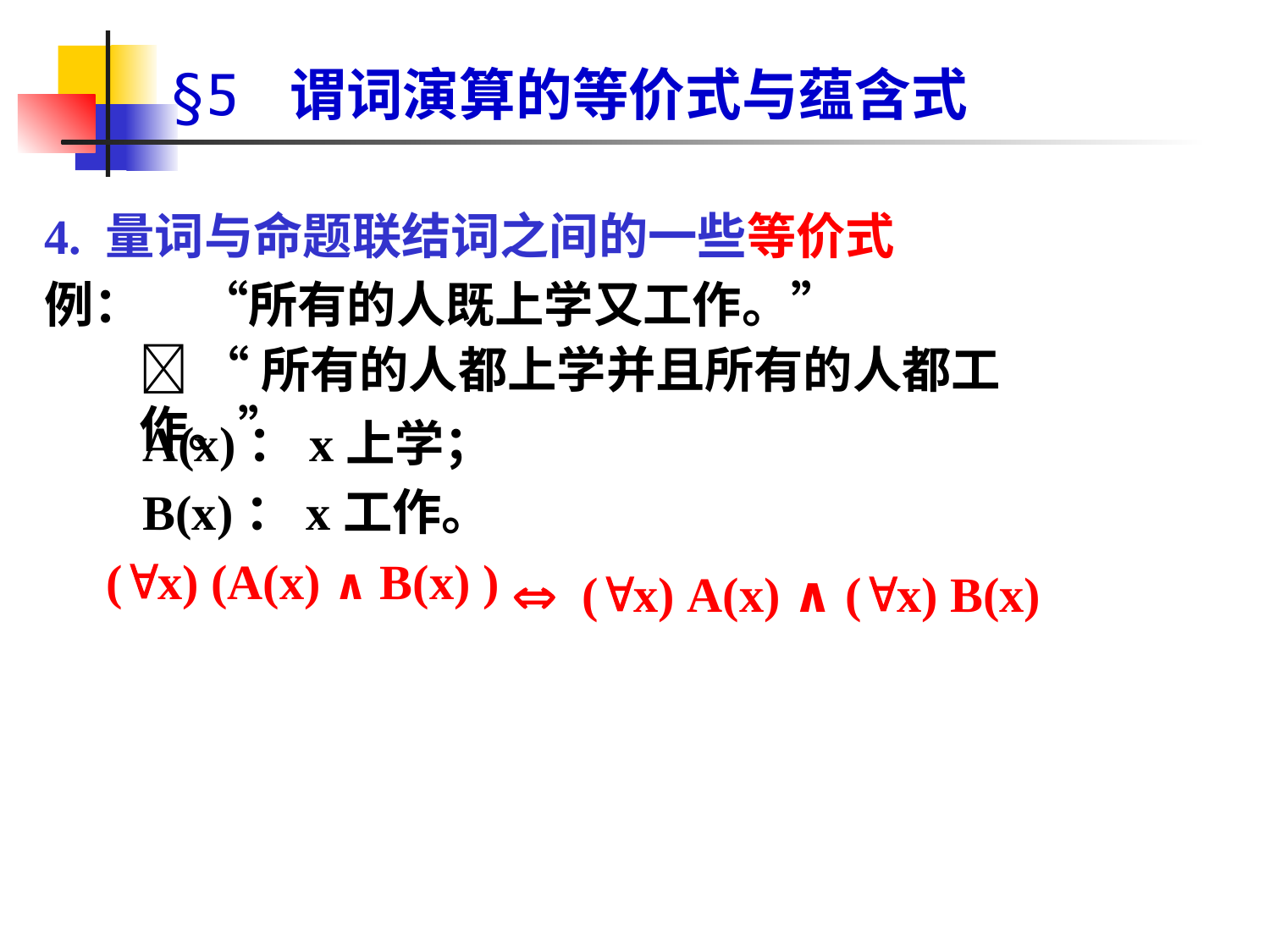

# §5  谓词演算的等价式与蕴含式
4. 量词与命题联结词之间的一些等价式
例：     “所有的人既上学又工作。”

        A(x)：x上学；
        B(x)：x工作。
     (∀x) (A(x) ∧ B(x) )
⇔ “所有的人都上学并且所有的人都工作。”
 ⇔  (∀x) A(x) ∧ (∀x) B(x)
65